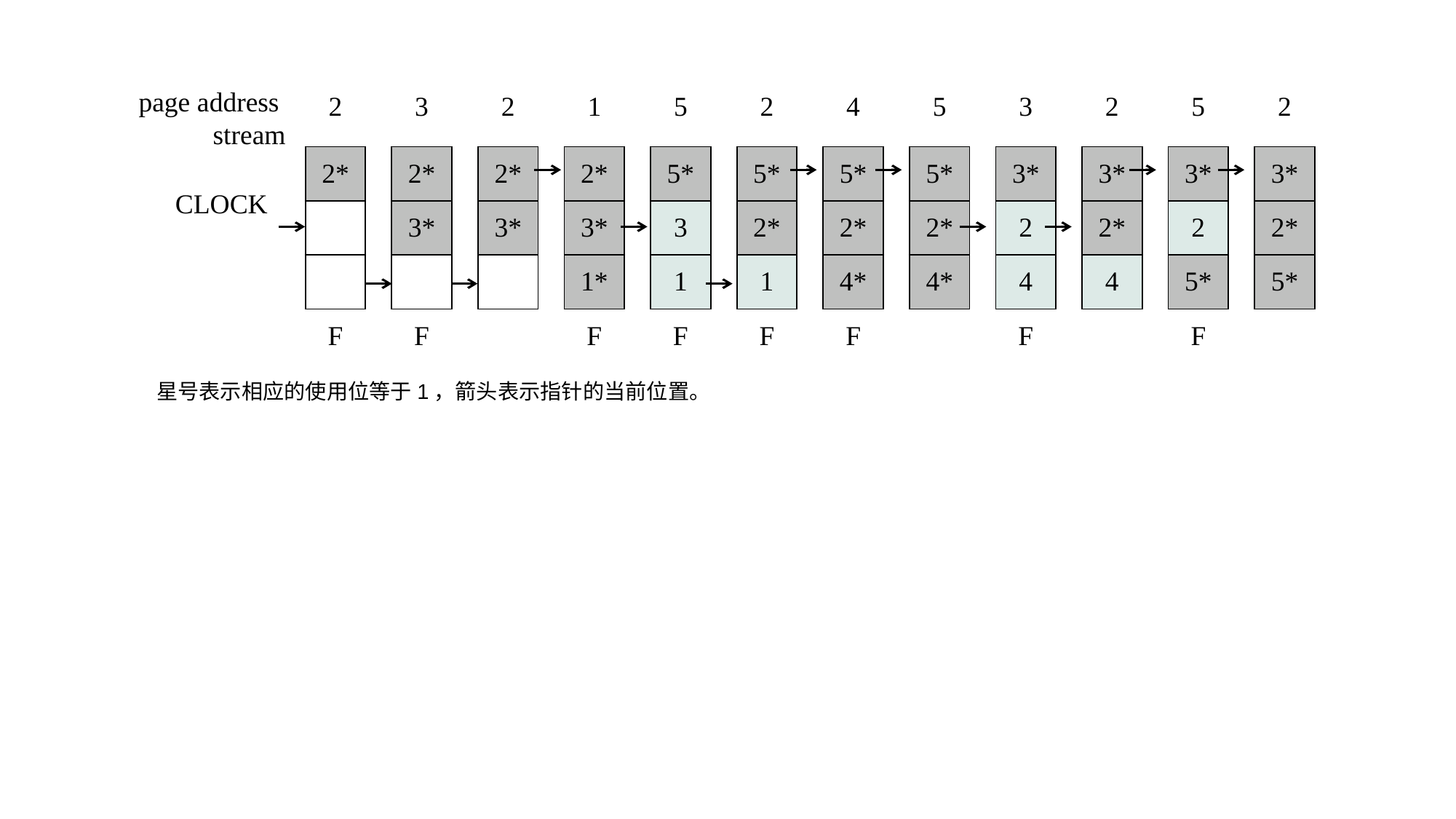

page address
stream
| 2 |  | 3 |  | 2 |  | 1 |  | 5 |  | 2 |  | 4 |  | 5 |  | 3 |  | 2 |  | 5 |  | 2 |
| --- | --- | --- | --- | --- | --- | --- | --- | --- | --- | --- | --- | --- | --- | --- | --- | --- | --- | --- | --- | --- | --- | --- |
| 2\* |  | 2\* |  | 2\* |  | 2\* |  | 5\* |  | 5\* |  | 5\* |  | 5\* |  | 3\* |  | 3\* |  | 3\* |  | 3\* |
|  |  | 3\* |  | 3\* |  | 3\* |  | 3 |  | 2\* |  | 2\* |  | 2\* |  | 2 |  | 2\* |  | 2 |  | 2\* |
|  |  |  |  |  |  | 1\* |  | 1 |  | 1 |  | 4\* |  | 4\* |  | 4 |  | 4 |  | 5\* |  | 5\* |
| F |  | F |  |  |  | F |  | F |  | F |  | F |  |  |  | F |  |  |  | F |  |  |
CLOCK
星号表示相应的使用位等于1，箭头表示指针的当前位置。